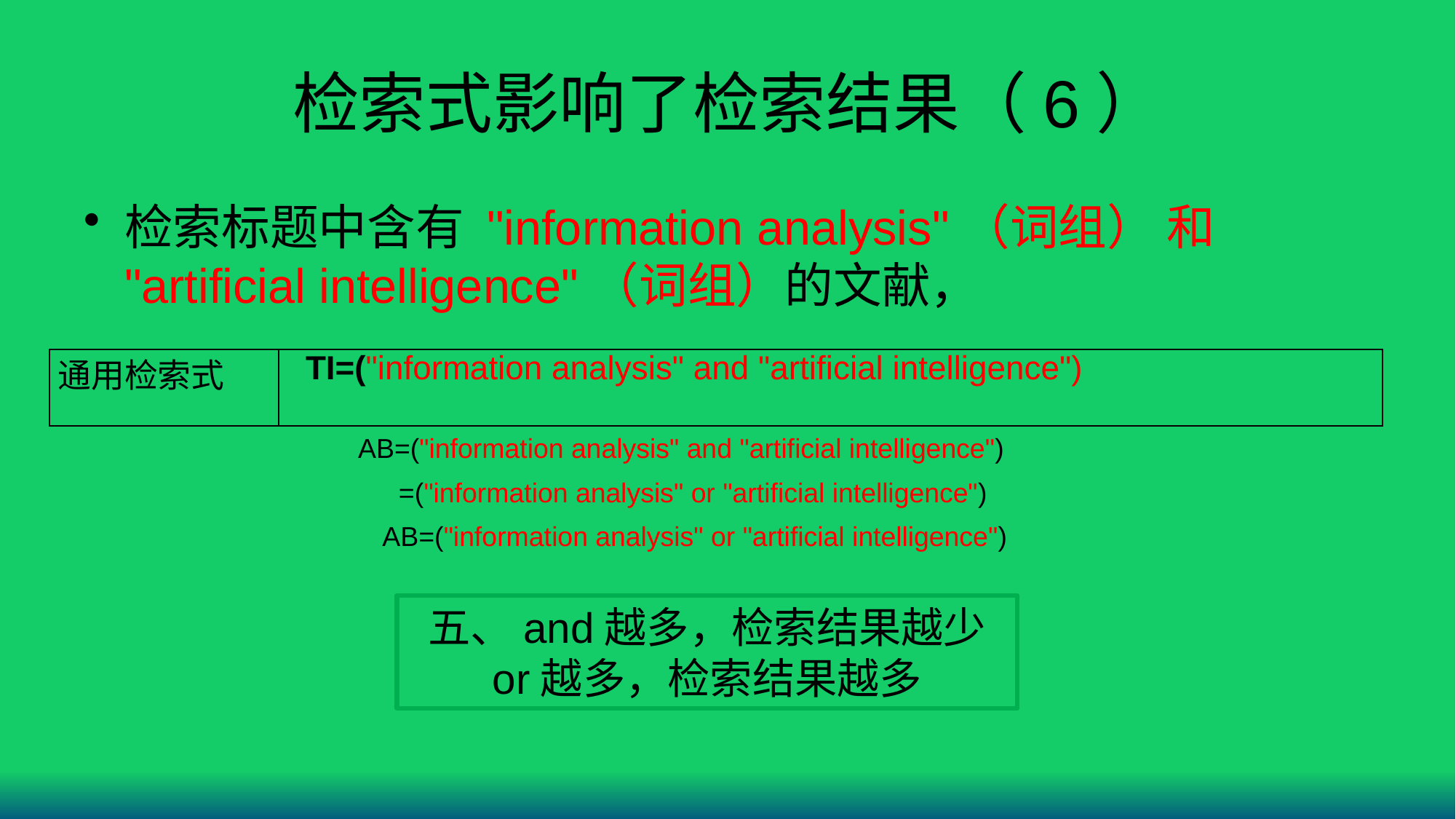

# 检索式影响了检索结果（6）
检索标题中含有 "information analysis"（词组） 和 "artificial intelligence"（词组）的文献，文献，标题

| 通用检索式 | TI=("information analysis" and "artificial intelligence") |
| --- | --- |
AB=("information analysis" and "artificial intelligence")
TI=("information analysis" or "artificial intelligence")
AB=("information analysis" or "artificial intelligence")
五、and越多，检索结果越少
or越多，检索结果越多